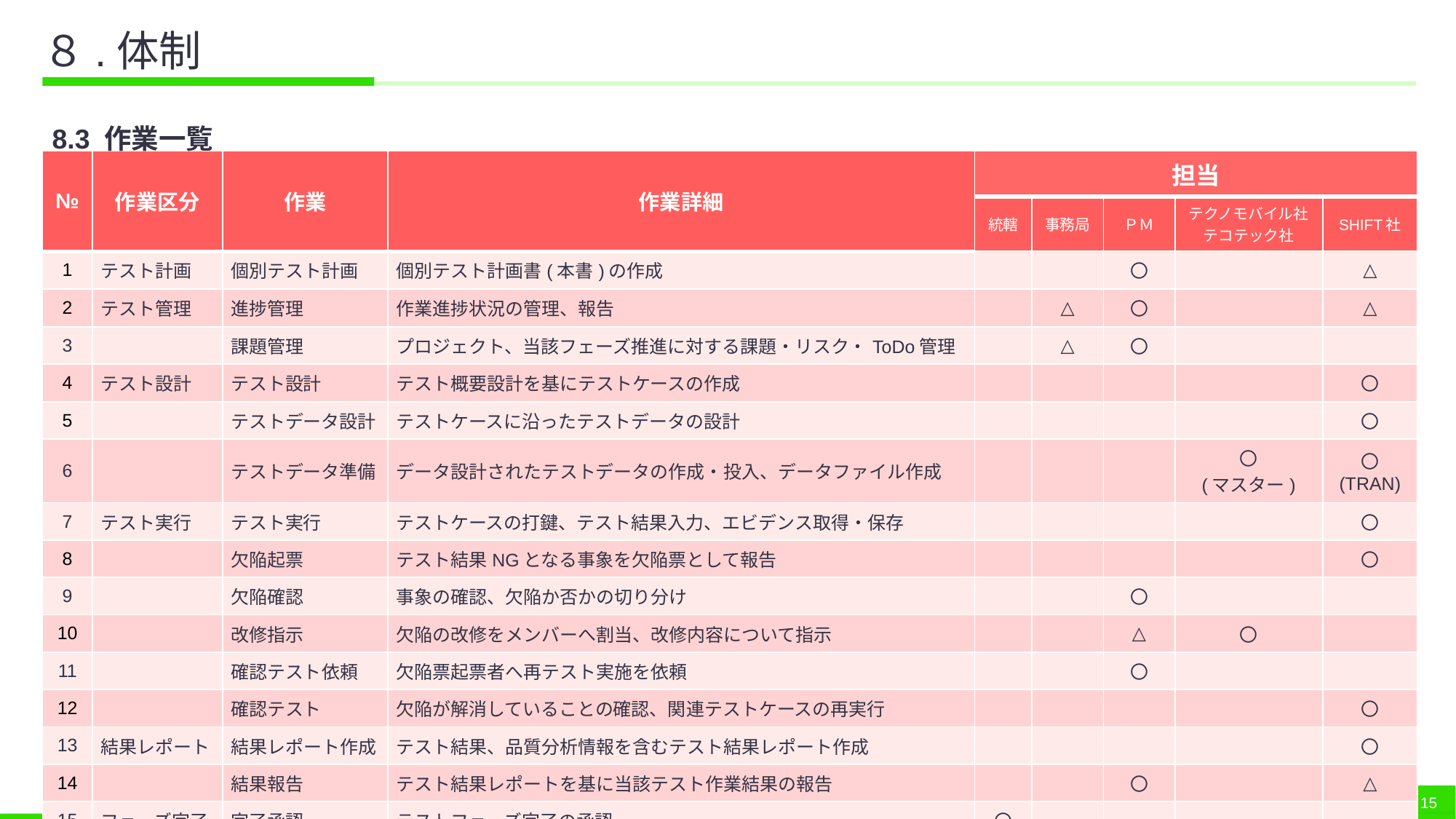

# ８.体制
8.3 作業一覧
| № | 作業区分 | 作業 | 作業詳細 | 担当 |  |  |  |  |
| --- | --- | --- | --- | --- | --- | --- | --- | --- |
|  |  |  |  | 統轄 | 事務局 | ＰＭ | テクノモバイル社 テコテック社 | SHIFT社 |
| 1 | テスト計画 | 個別テスト計画 | 個別テスト計画書(本書)の作成 |  |  | 〇 |  | △ |
| 2 | テスト管理 | 進捗管理 | 作業進捗状況の管理、報告 |  | △ | 〇 |  | △ |
| 3 |  | 課題管理 | プロジェクト、当該フェーズ推進に対する課題・リスク・ToDo管理 |  | △ | 〇 |  |  |
| 4 | テスト設計 | テスト設計 | テスト概要設計を基にテストケースの作成 |  |  |  |  | 〇 |
| 5 |  | テストデータ設計 | テストケースに沿ったテストデータの設計 |  |  |  |  | 〇 |
| 6 |  | テストデータ準備 | データ設計されたテストデータの作成・投入、データファイル作成 |  |  |  | 〇 (マスター) | 〇 (TRAN) |
| 7 | テスト実行 | テスト実行 | テストケースの打鍵、テスト結果入力、エビデンス取得・保存 |  |  |  |  | 〇 |
| 8 |  | 欠陥起票 | テスト結果NGとなる事象を欠陥票として報告 |  |  |  |  | 〇 |
| 9 |  | 欠陥確認 | 事象の確認、欠陥か否かの切り分け |  |  | 〇 |  |  |
| 10 |  | 改修指示 | 欠陥の改修をメンバーへ割当、改修内容について指示 |  |  | △ | 〇 |  |
| 11 |  | 確認テスト依頼 | 欠陥票起票者へ再テスト実施を依頼 |  |  | 〇 |  |  |
| 12 |  | 確認テスト | 欠陥が解消していることの確認、関連テストケースの再実行 |  |  |  |  | 〇 |
| 13 | 結果レポート | 結果レポート作成 | テスト結果、品質分析情報を含むテスト結果レポート作成 |  |  |  |  | 〇 |
| 14 |  | 結果報告 | テスト結果レポートを基に当該テスト作業結果の報告 |  |  | 〇 |  | △ |
| 15 | フェーズ完了 | 完了承認 | テストフェーズ完了の承認 | 〇 |  |  |  |  |
15
Sasuke Financial Lab株式会社